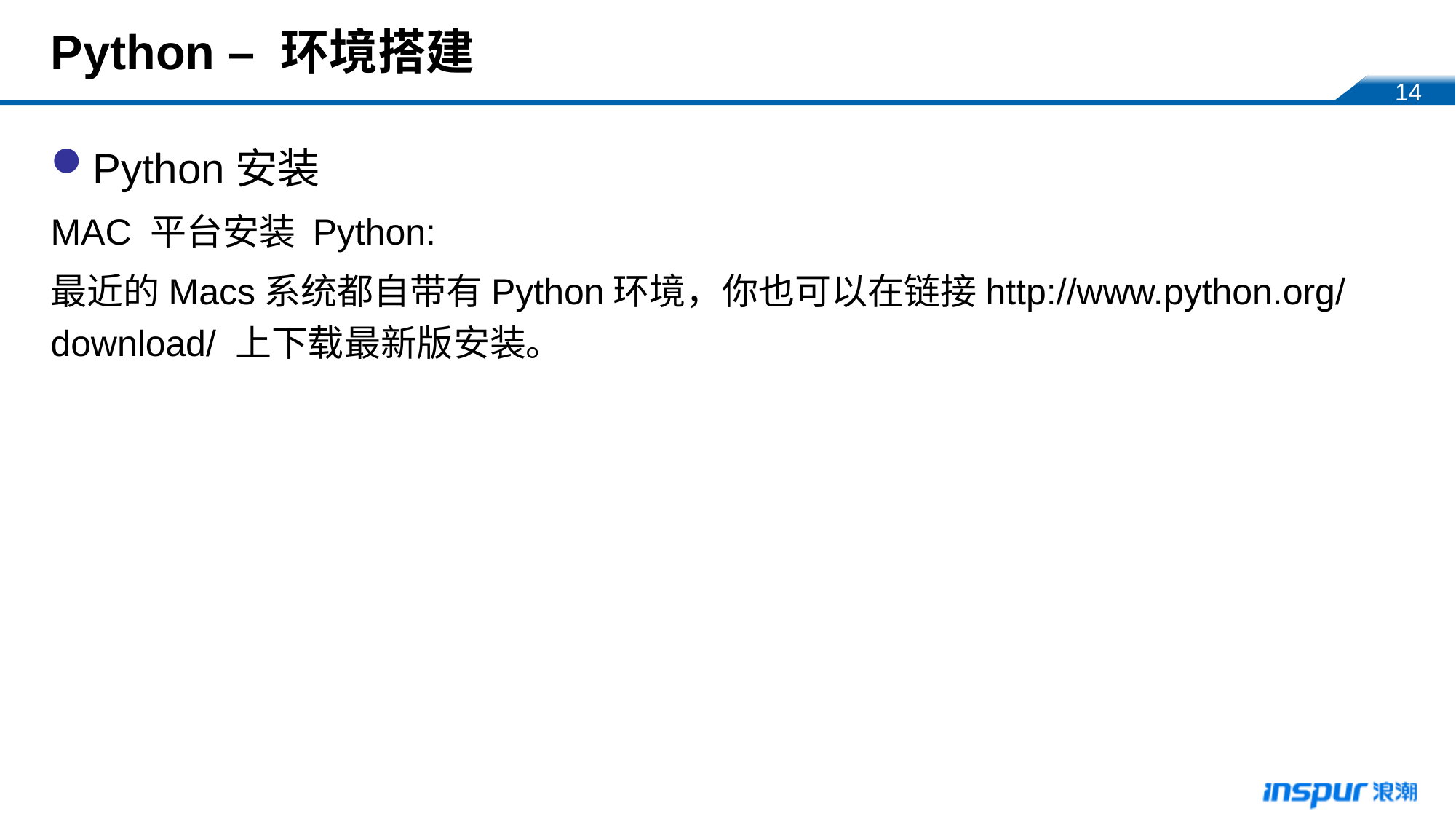

# Python – 环境搭建
Python安装
MAC 平台安装 Python:
最近的Macs系统都自带有Python环境，你也可以在链接http://www.python.org/download/ 上下载最新版安装。